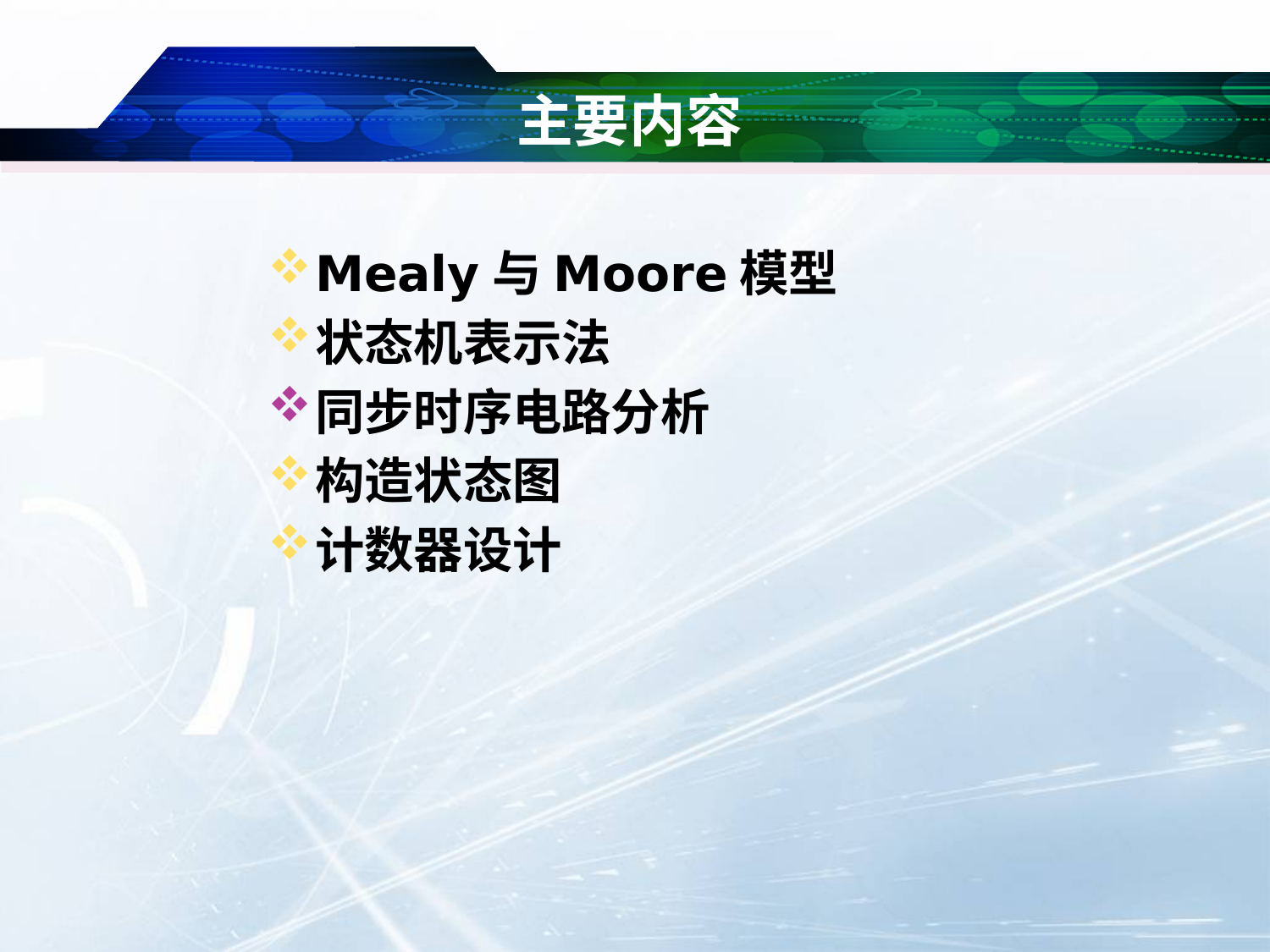

# 主要内容
Mealy与Moore模型
状态机表示法
同步时序电路分析
构造状态图
计数器设计